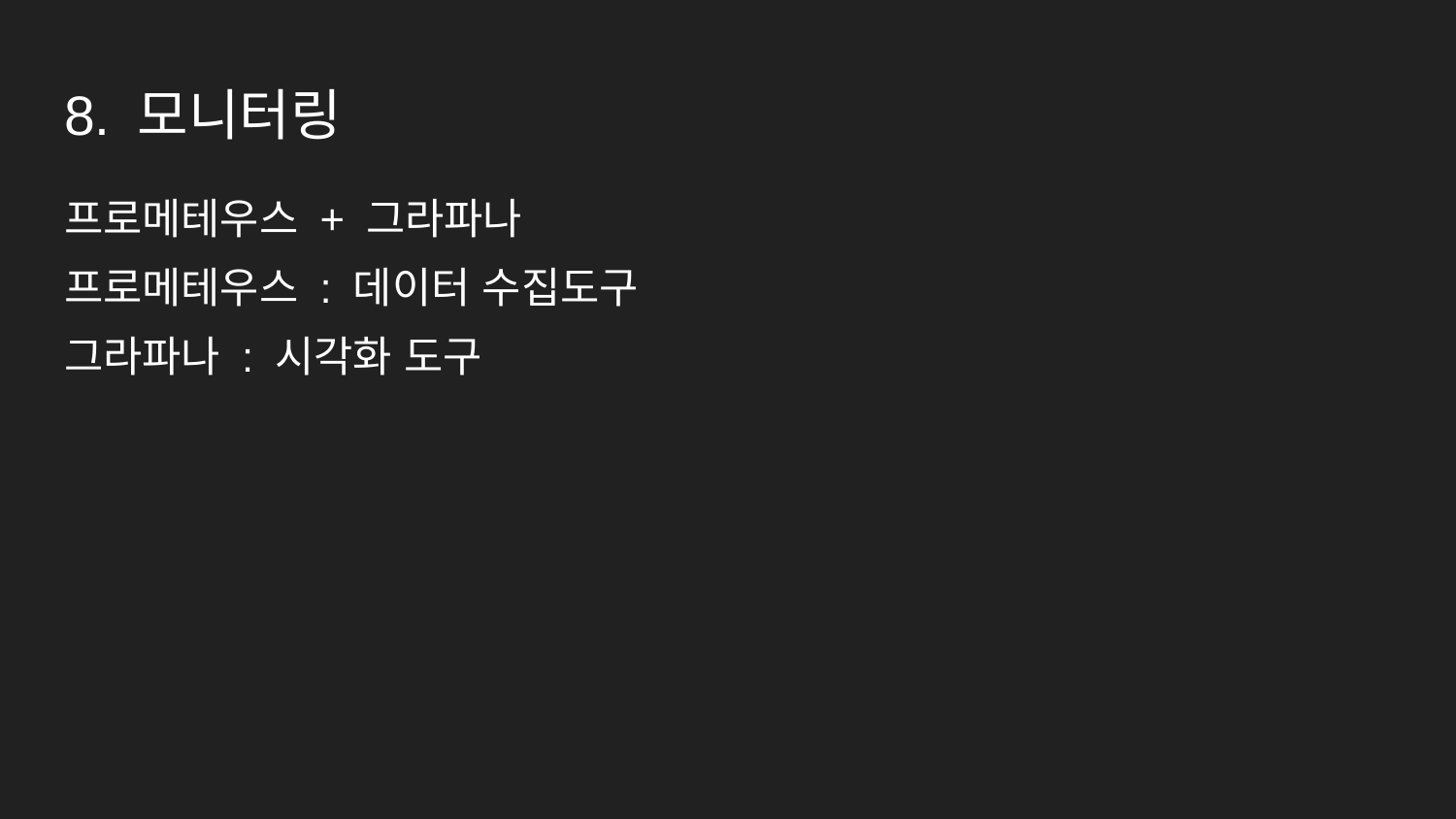

# 8. 모니터링
프로메테우스 + 그라파나
프로메테우스 : 데이터 수집도구
그라파나 : 시각화 도구